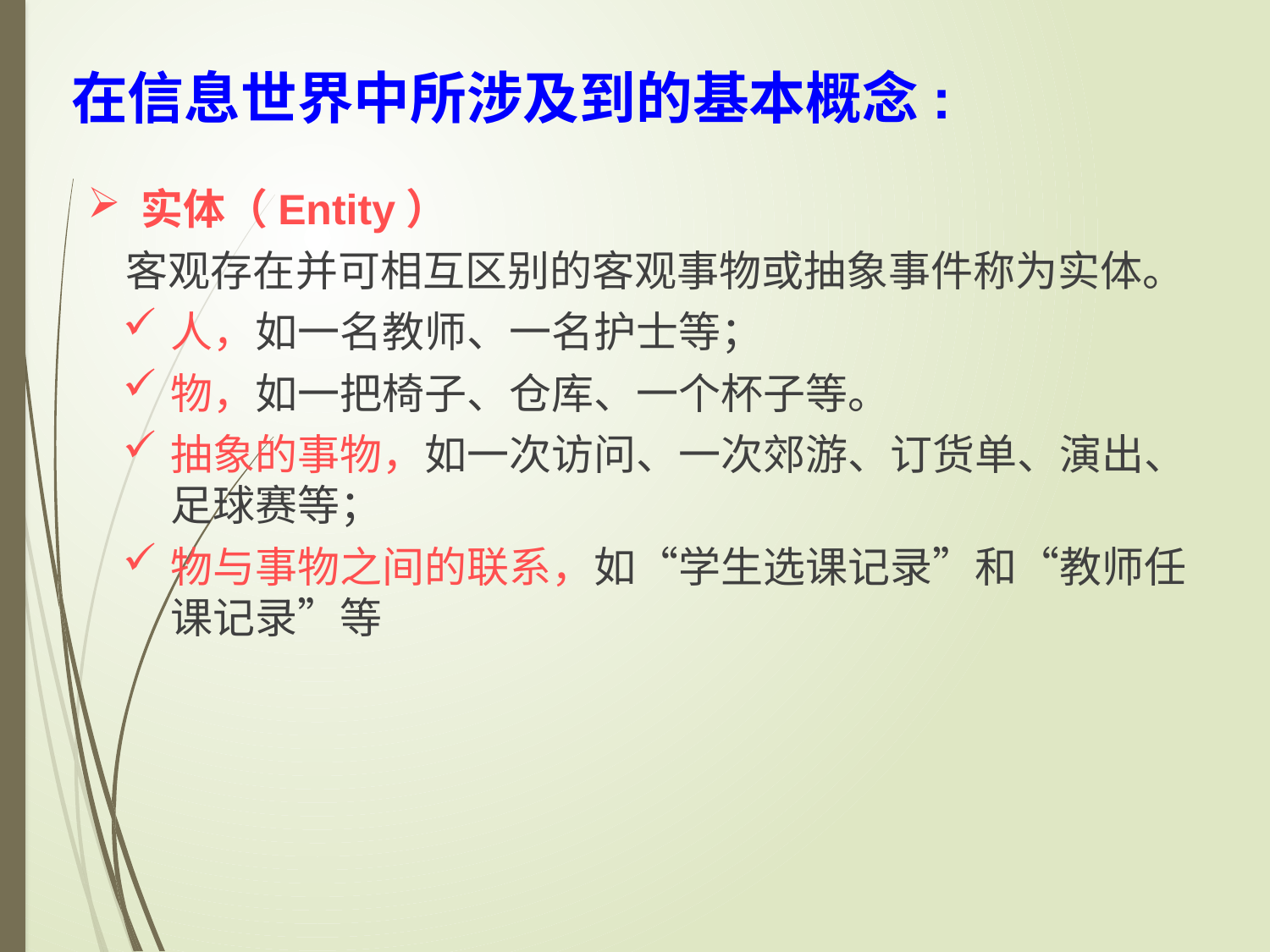

在信息世界中所涉及到的基本概念:
 实体（Entity）
客观存在并可相互区别的客观事物或抽象事件称为实体。
人，如一名教师、一名护士等；
物，如一把椅子、仓库、一个杯子等。
抽象的事物，如一次访问、一次郊游、订货单、演出、足球赛等；
物与事物之间的联系，如“学生选课记录”和“教师任课记录”等